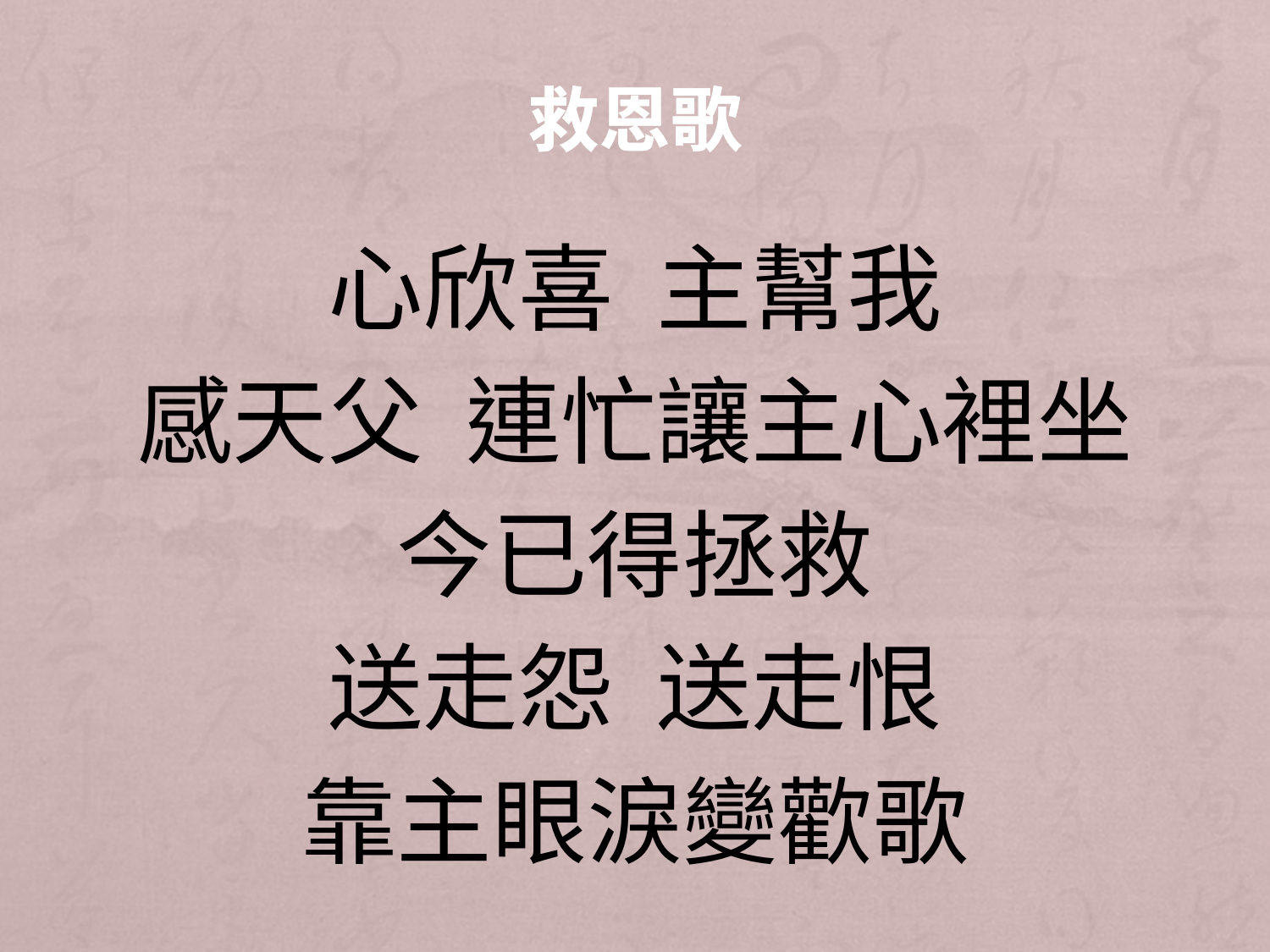

# 救恩歌
心欣喜  主幫我
感天父  連忙讓主心裡坐
今已得拯救
送走怨  送走恨
靠主眼淚變歡歌